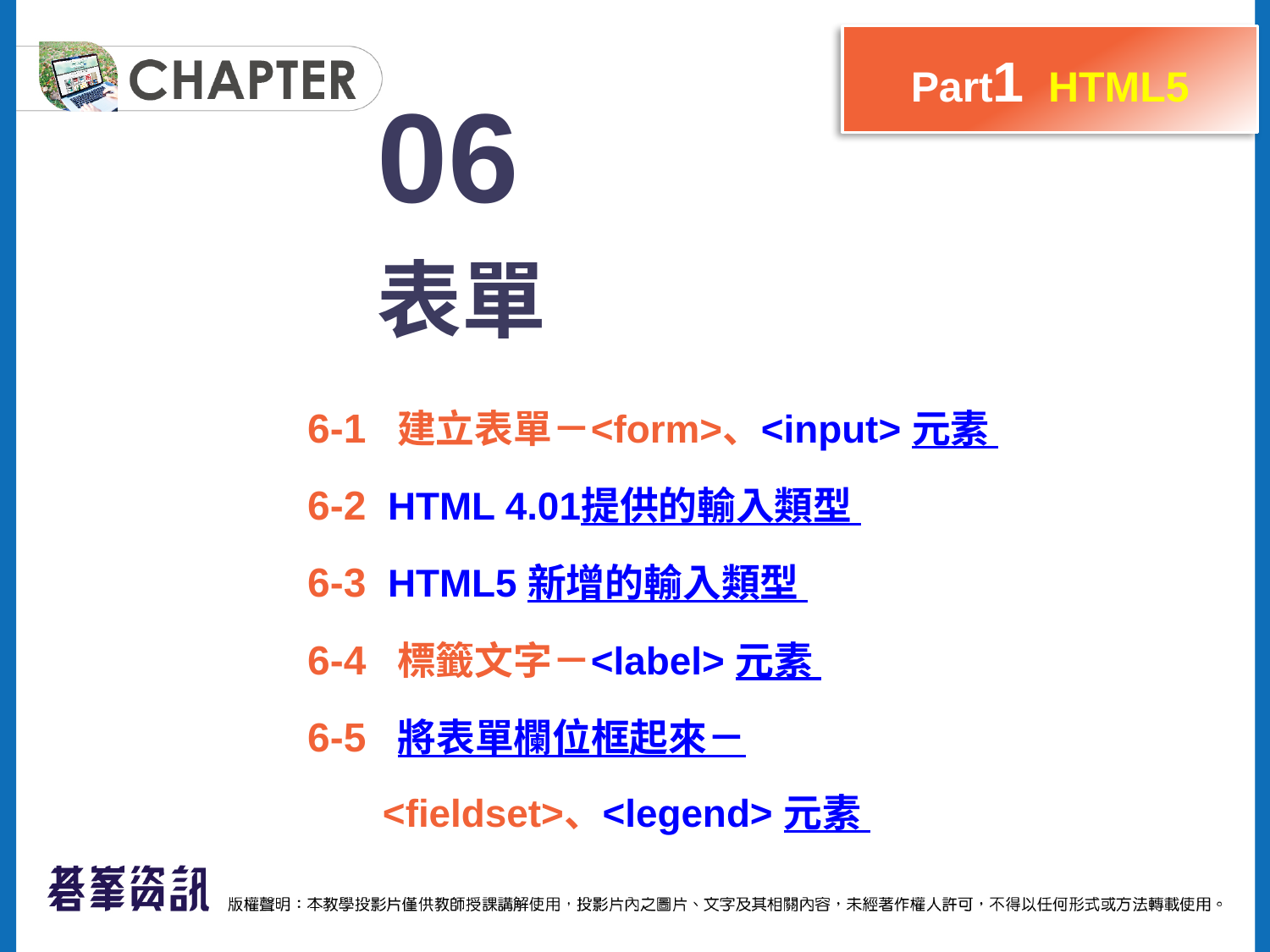

Part1  HTML5
06
表單
6-1  建立表單－<form>、<input> 元素
6-2  HTML 4.01提供的輸入類型
6-3  HTML5 新增的輸入類型
6-4  標籤文字－<label> 元素
6-5  將表單欄位框起來－
	<ﬁeldset>、<legend> 元素